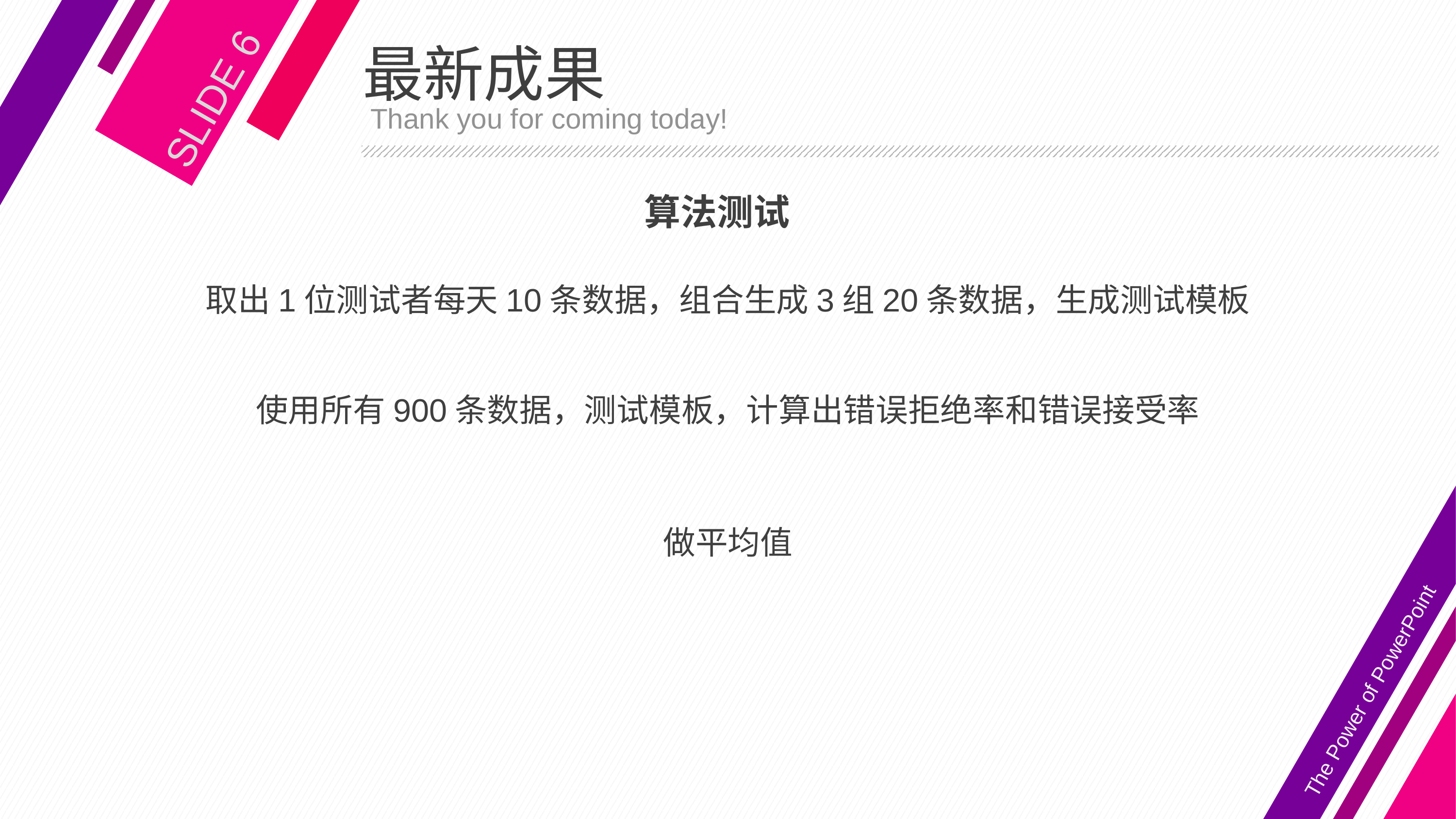

# 最新成果
SLIDE 6
 Thank you for coming today!
算法测试
取出1位测试者每天10条数据，组合生成3组20条数据，生成测试模板
使用所有900条数据，测试模板，计算出错误拒绝率和错误接受率
做平均值
The Power of PowerPoint